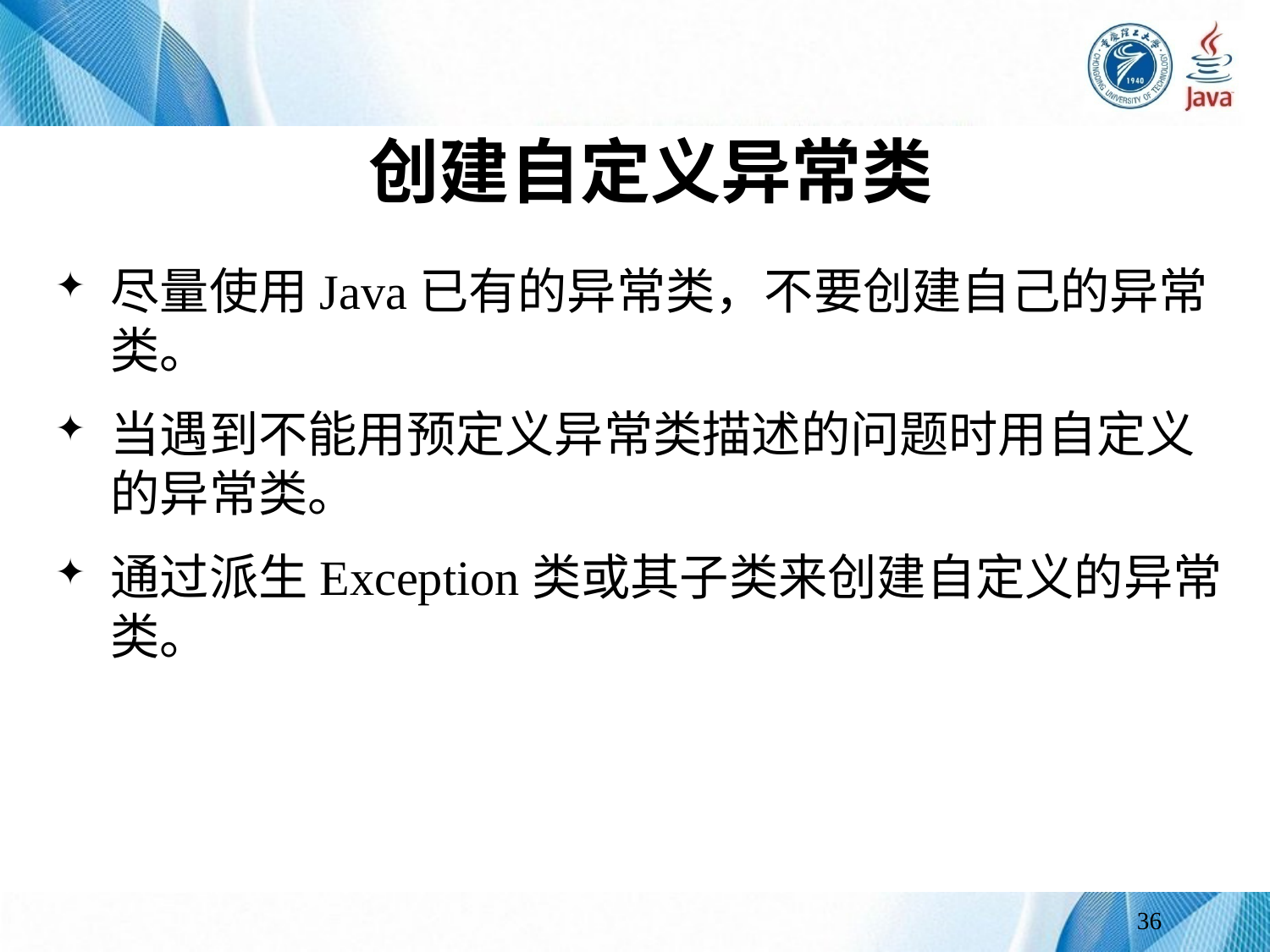

# 创建自定义异常类
尽量使用Java已有的异常类，不要创建自己的异常类。
当遇到不能用预定义异常类描述的问题时用自定义的异常类。
通过派生Exception类或其子类来创建自定义的异常类。
36